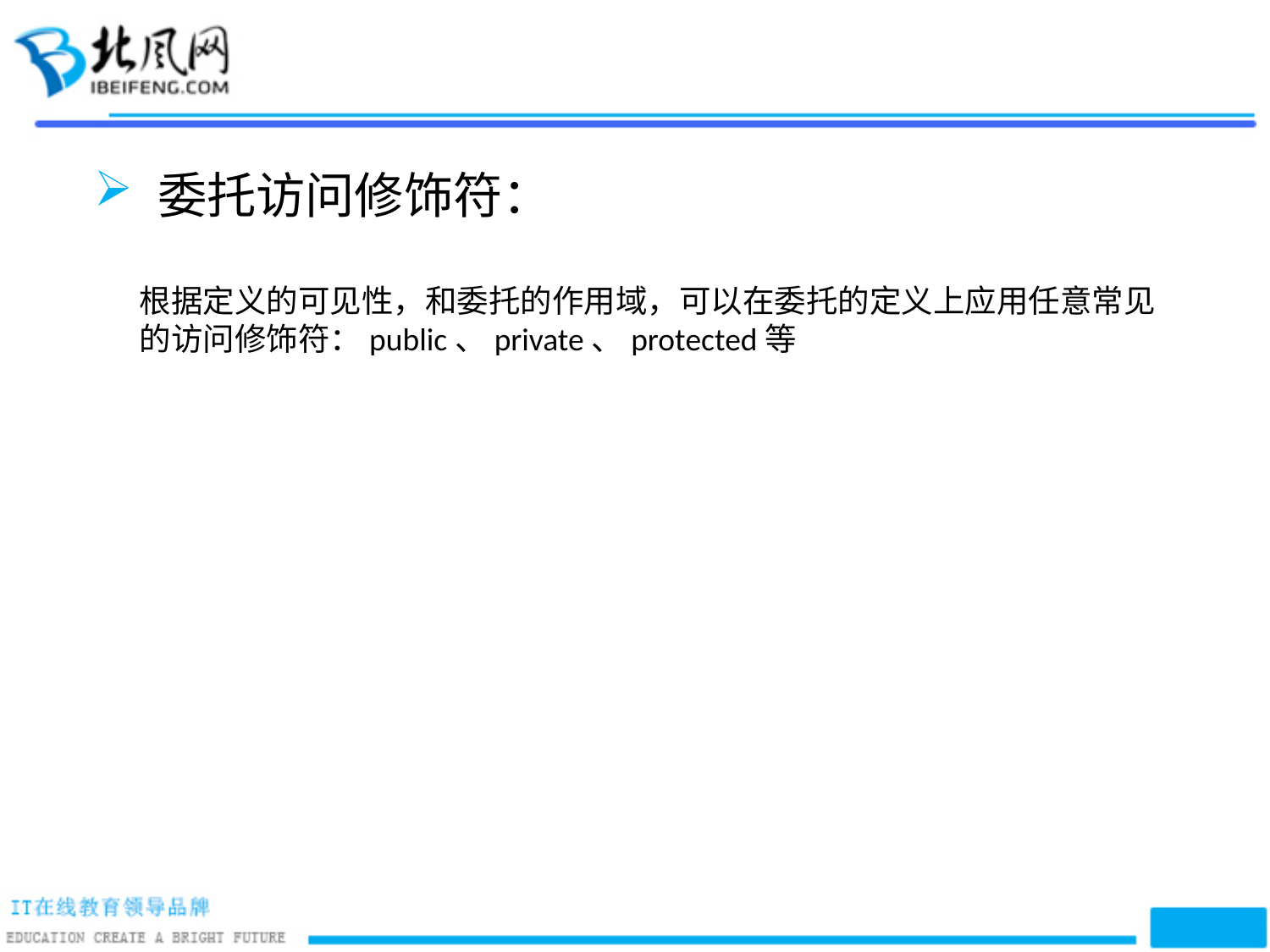

委托访问修饰符：
根据定义的可见性，和委托的作用域，可以在委托的定义上应用任意常见的访问修饰符：public、private、protected等